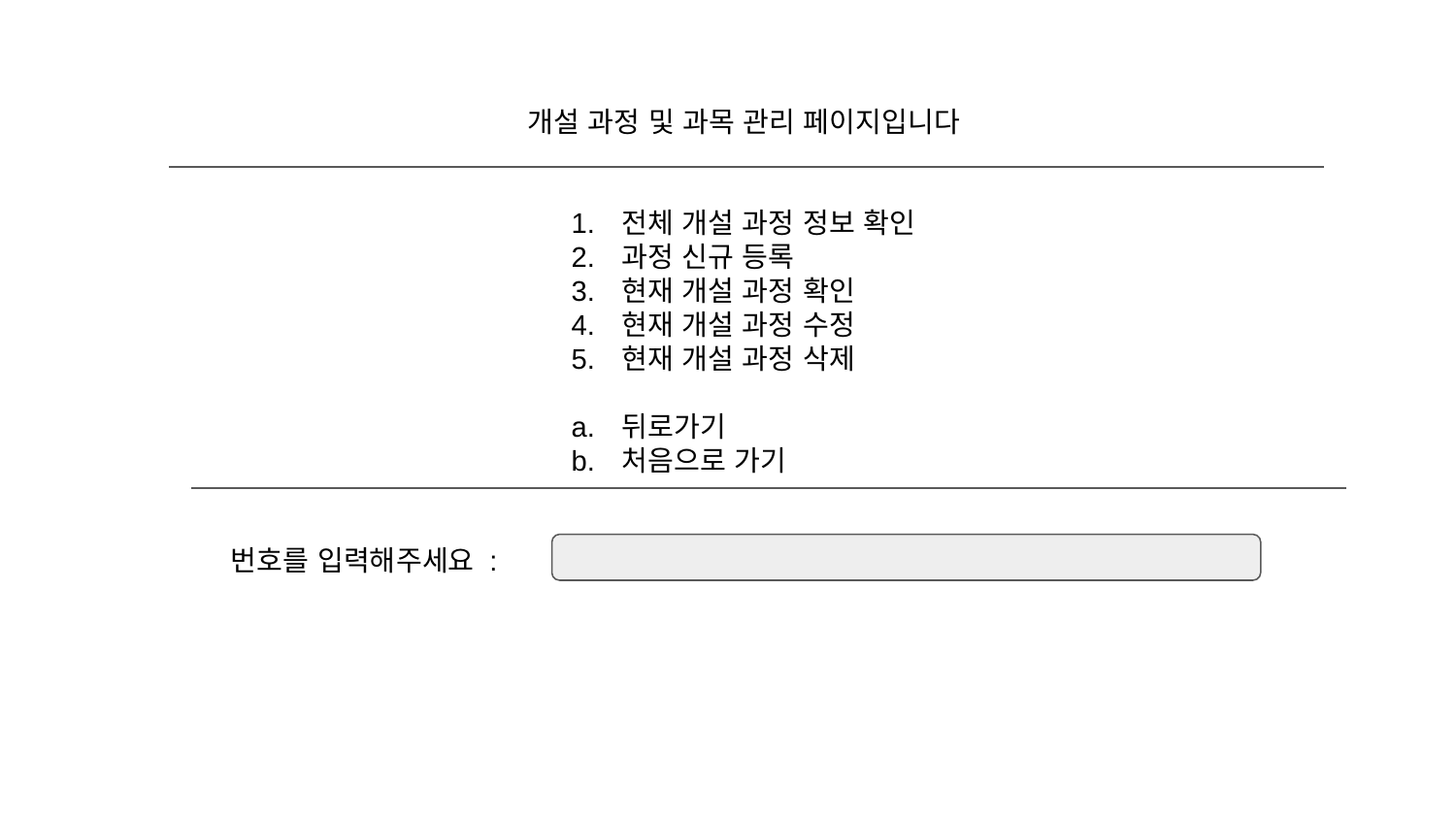

개설 과정 및 과목 관리 페이지입니다
전체 개설 과정 정보 확인
과정 신규 등록
현재 개설 과정 확인
현재 개설 과정 수정
현재 개설 과정 삭제

뒤로가기
처음으로 가기
번호를 입력해주세요 :